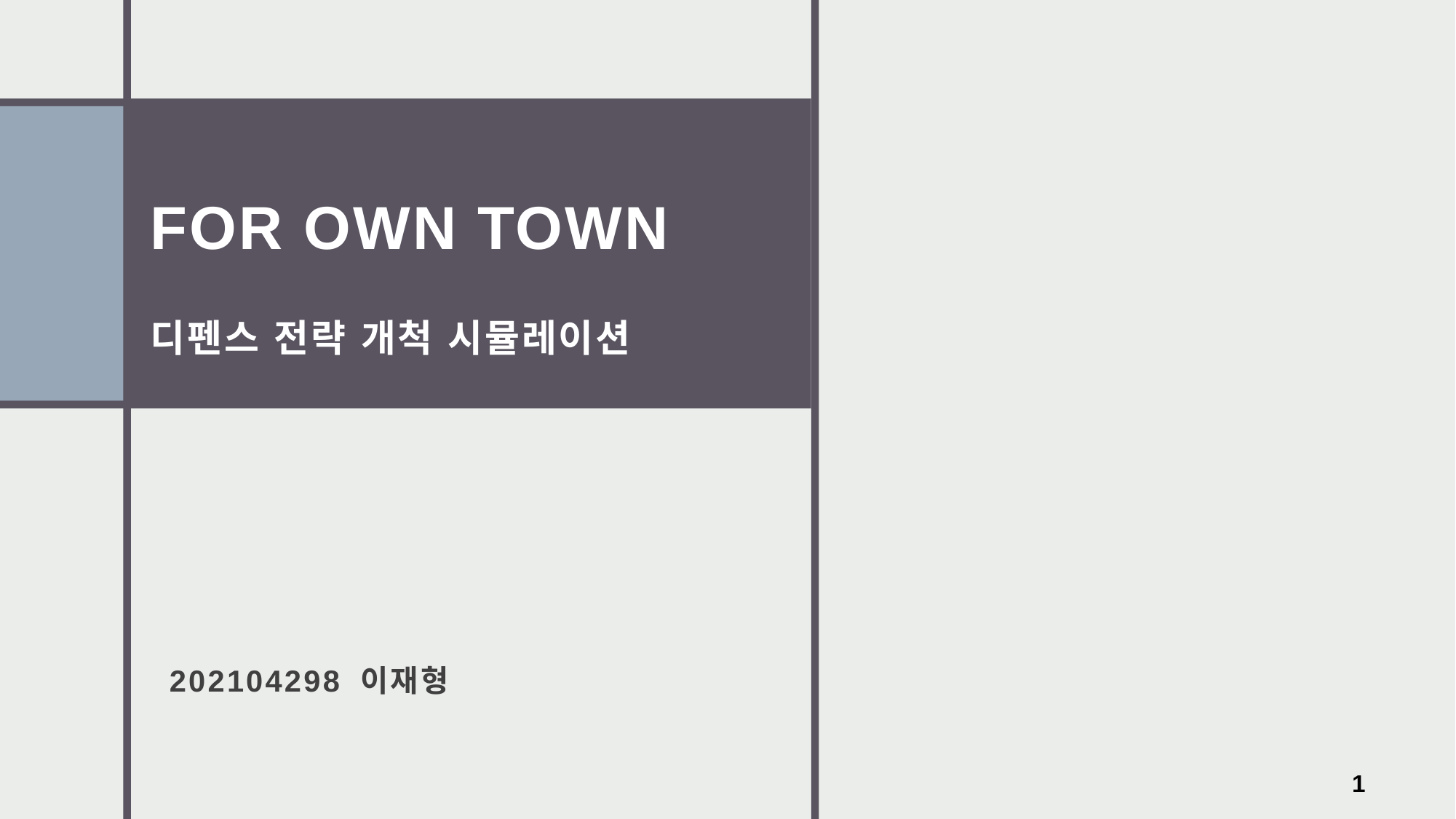

# For own town
디펜스 전략 개척 시뮬레이션
202104298 이재형
1